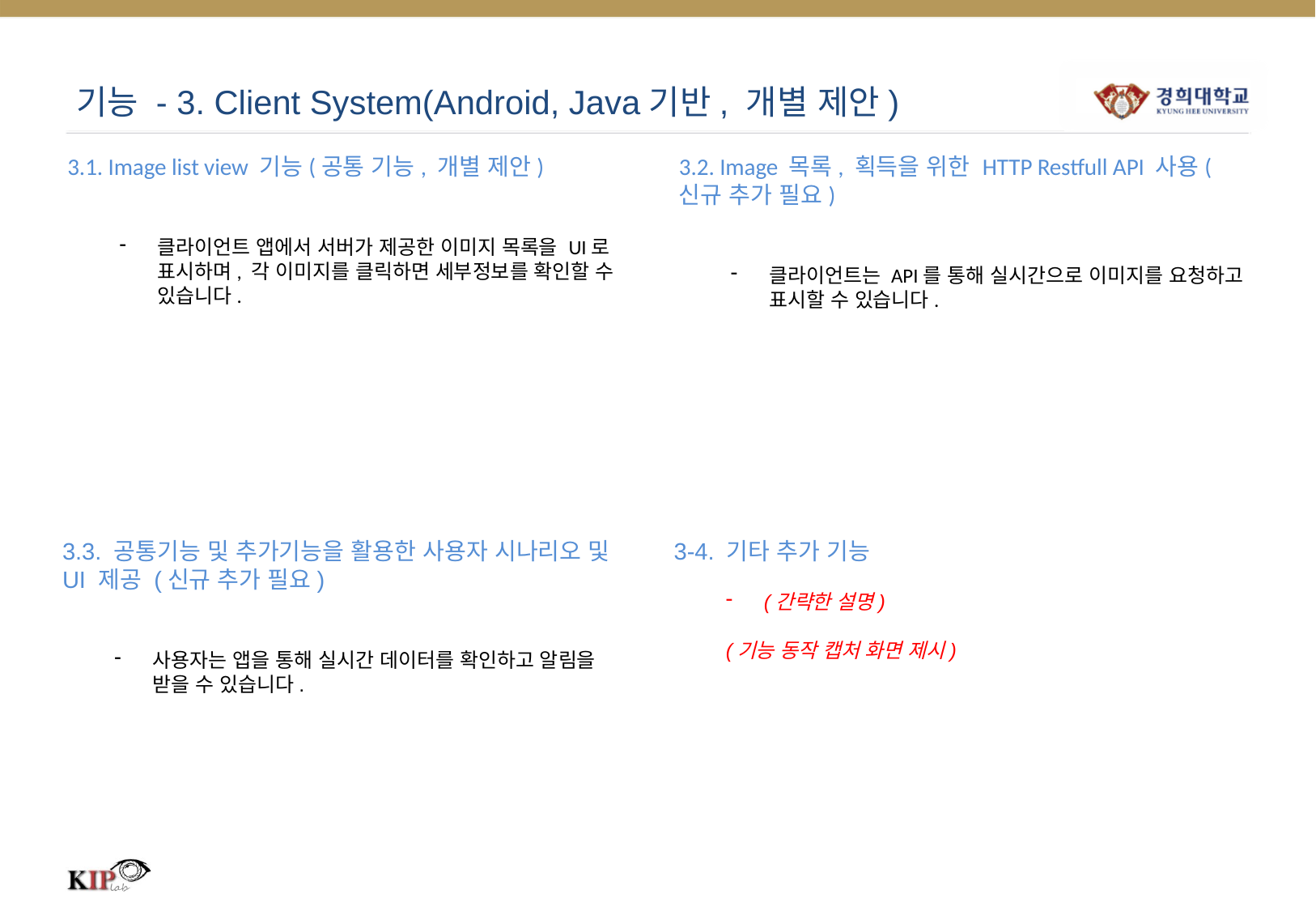

# 기능 - 3. Client System(Android, Java기반, 개별 제안)
3.1. Image list view 기능(공통 기능, 개별 제안)

클라이언트 앱에서 서버가 제공한 이미지 목록을 UI로 표시하며, 각 이미지를 클릭하면 세부정보를 확인할 수 있습니다.

3.2. Image 목록, 획득을 위한 HTTP Restfull API 사용(신규 추가 필요)

클라이언트는 API를 통해 실시간으로 이미지를 요청하고 표시할 수 있습니다.

3.3. 공통기능 및 추가기능을 활용한 사용자 시나리오 및 UI 제공 (신규 추가 필요)

사용자는 앱을 통해 실시간 데이터를 확인하고 알림을 받을 수 있습니다.

3-4. 기타 추가 기능
(간략한 설명)
(기능 동작 캡처 화면 제시)